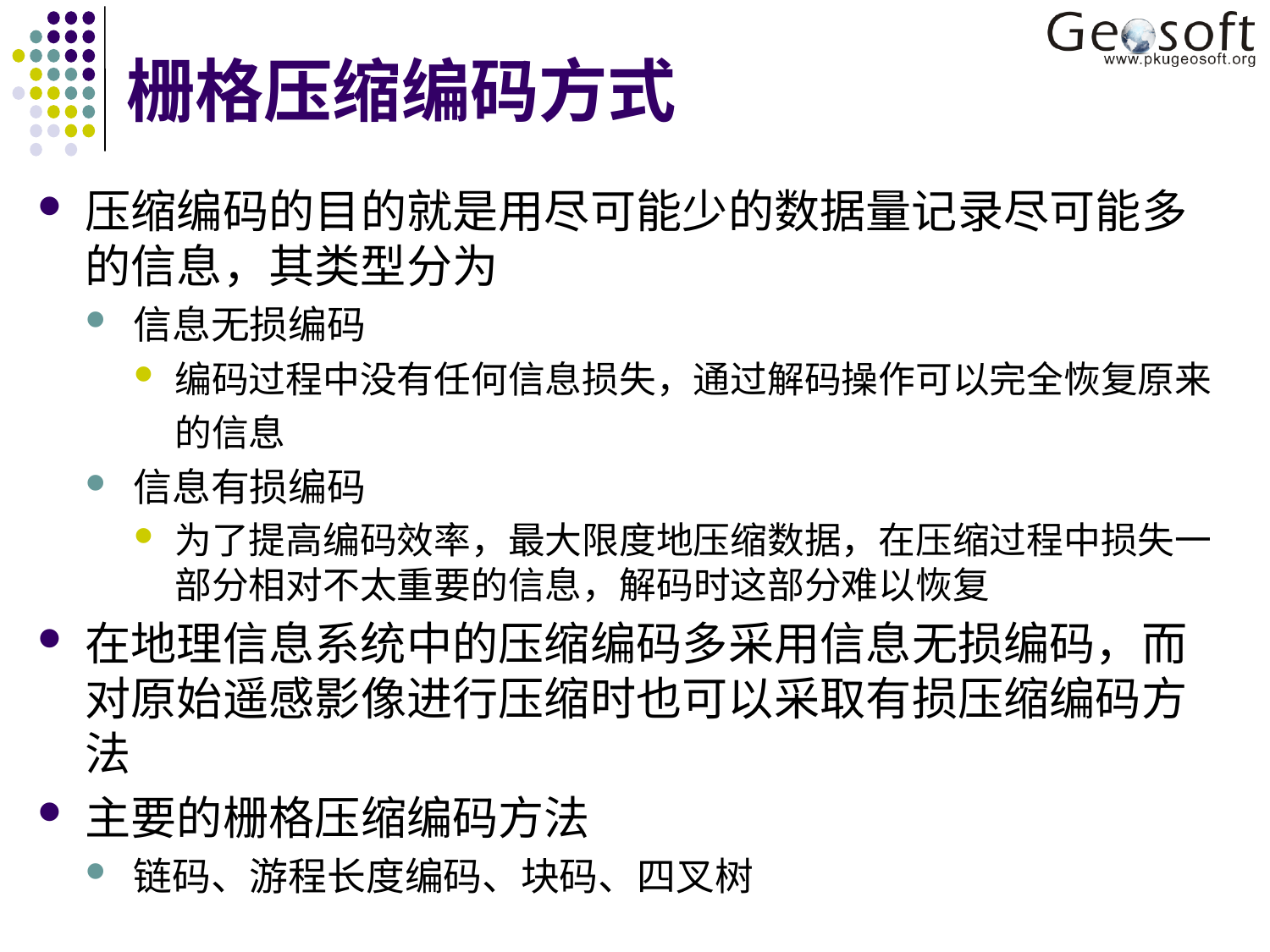

# 栅格压缩编码方式
压缩编码的目的就是用尽可能少的数据量记录尽可能多的信息，其类型分为
信息无损编码
编码过程中没有任何信息损失，通过解码操作可以完全恢复原来的信息
信息有损编码
为了提高编码效率，最大限度地压缩数据，在压缩过程中损失一部分相对不太重要的信息，解码时这部分难以恢复
在地理信息系统中的压缩编码多采用信息无损编码，而对原始遥感影像进行压缩时也可以采取有损压缩编码方法
主要的栅格压缩编码方法
链码、游程长度编码、块码、四叉树